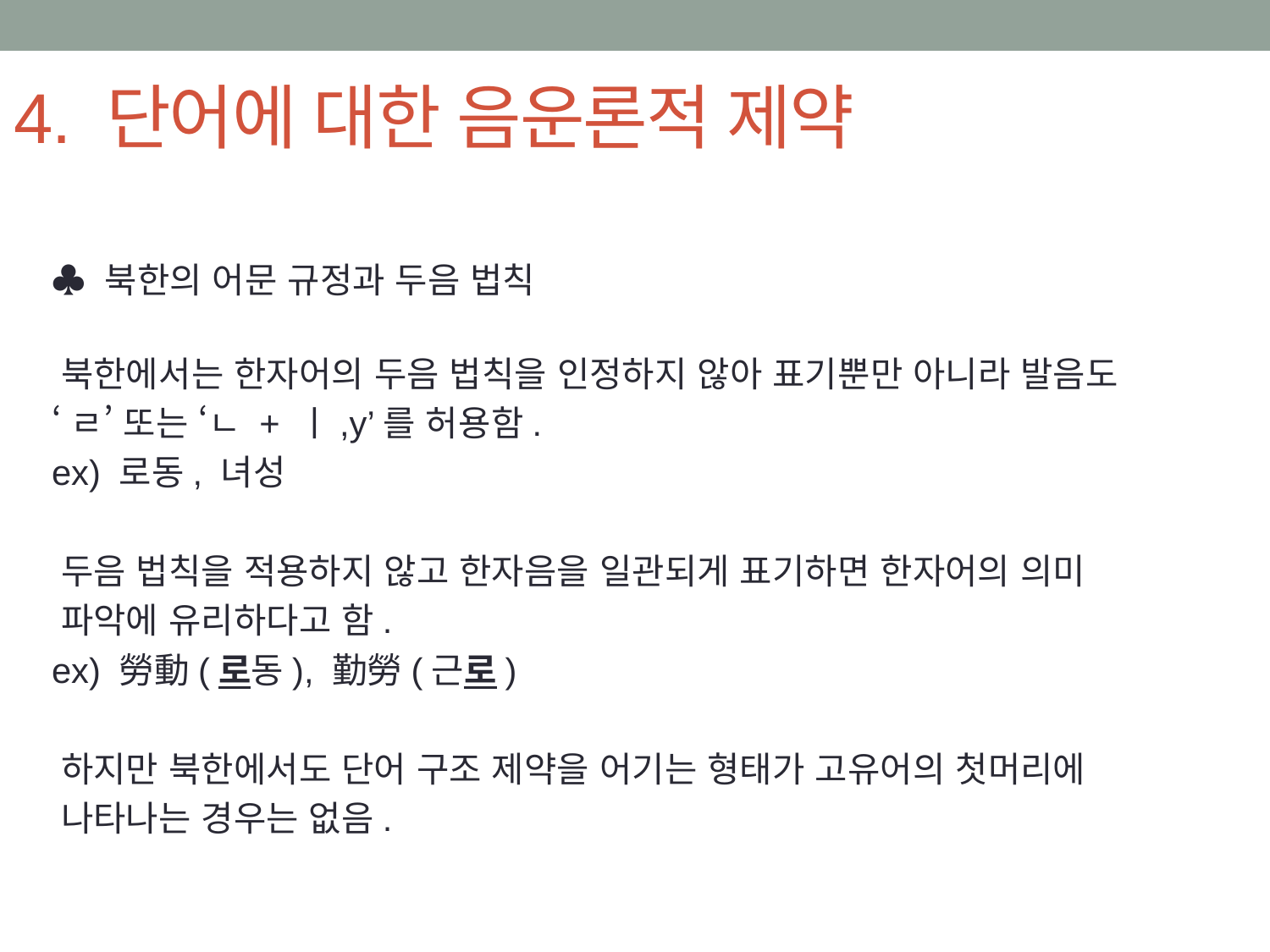

# 4. 단어에 대한 음운론적 제약

♣ 북한의 어문 규정과 두음 법칙

    북한에서는 한자어의 두음 법칙을 인정하지 않아 표기뿐만 아니라 발음도
    ‘ㄹ’ 또는 ‘ㄴ + ㅣ,y’를 허용함.
    ex) 로동, 녀성

    두음 법칙을 적용하지 않고 한자음을 일관되게 표기하면 한자어의 의미
    파악에 유리하다고 함.
    ex) 勞動(로동), 勤勞(근로)

    하지만 북한에서도 단어 구조 제약을 어기는 형태가 고유어의 첫머리에
    나타나는 경우는 없음.